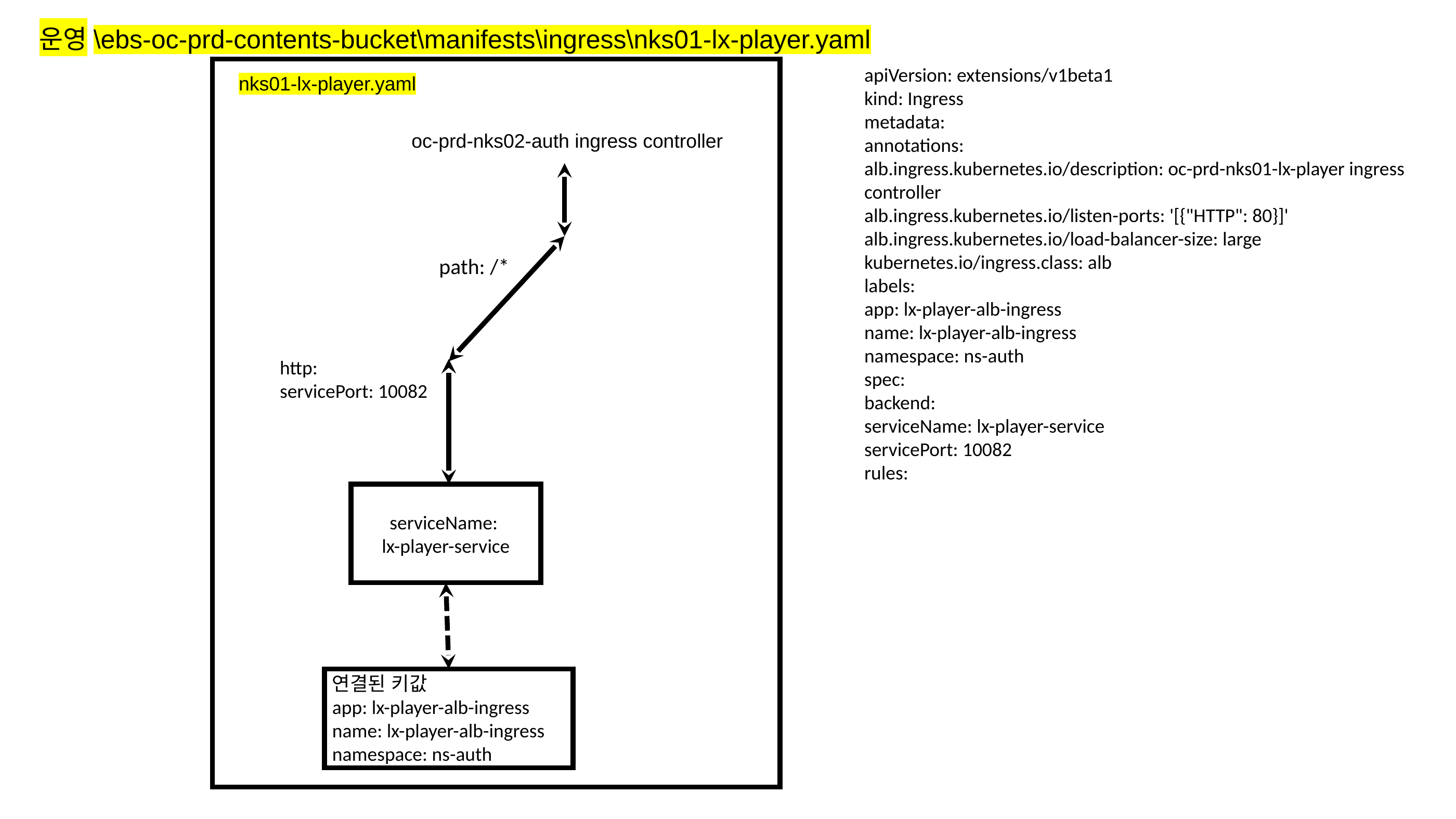

운영\ebs-oc-prd-contents-bucket\manifests\ingress\nks01-lx-player.yaml
apiVersion: extensions/v1beta1
kind: Ingress
metadata:
annotations:
alb.ingress.kubernetes.io/description: oc-prd-nks01-lx-player ingress controller
alb.ingress.kubernetes.io/listen-ports: '[{"HTTP": 80}]'
alb.ingress.kubernetes.io/load-balancer-size: large
kubernetes.io/ingress.class: alb
labels:
app: lx-player-alb-ingress
name: lx-player-alb-ingress
namespace: ns-auth
spec:
backend:
serviceName: lx-player-service
servicePort: 10082
rules:

nks01-lx-player.yaml
 oc-prd-nks02-auth ingress controller
path: /*
http:
servicePort: 10082
serviceName:
lx-player-service

연결된 키값
app: lx-player-alb-ingress
name: lx-player-alb-ingress
namespace: ns-auth